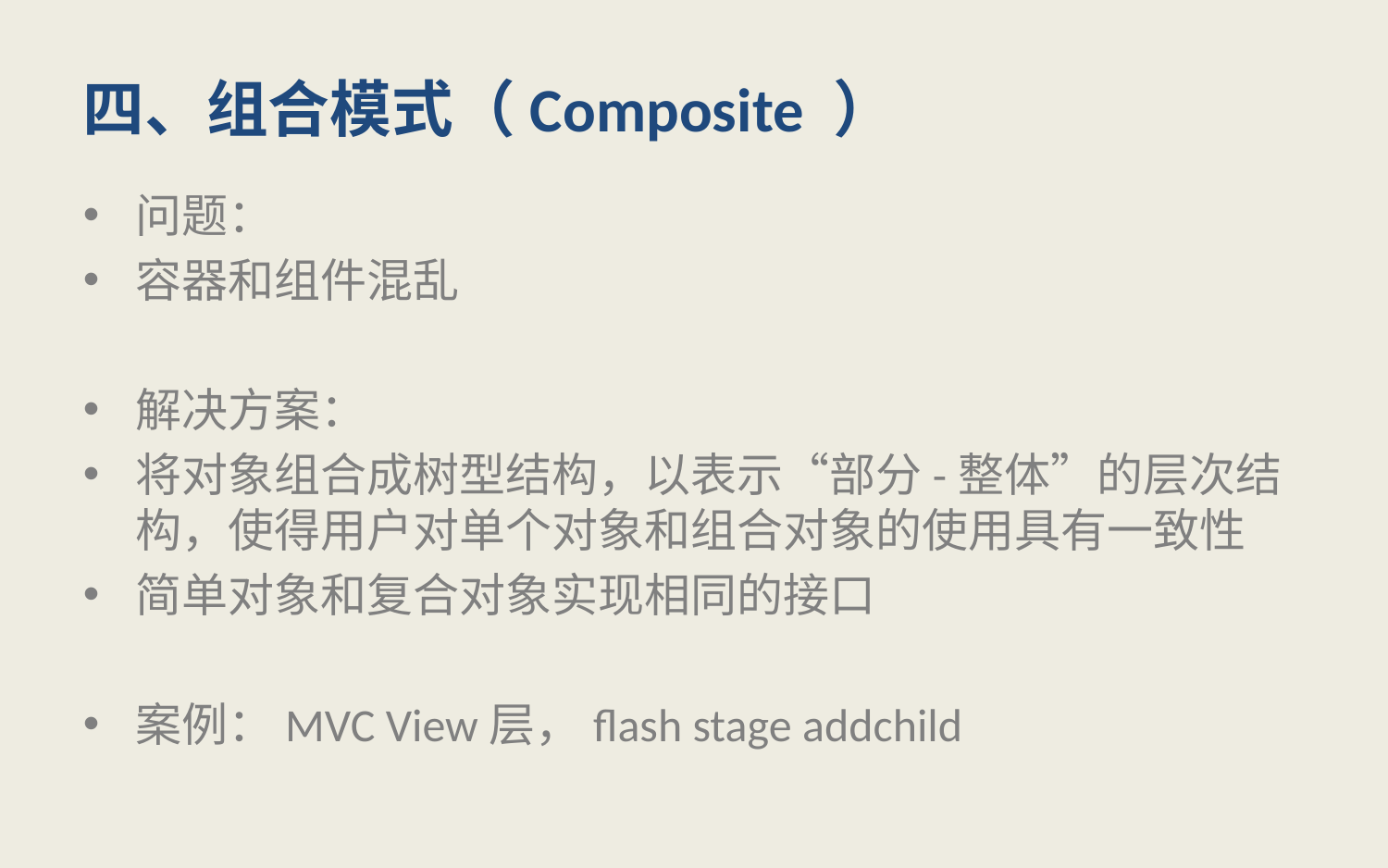

# 四、组合模式（Composite ）
问题：
容器和组件混乱

解决方案：
将对象组合成树型结构，以表示“部分-整体”的层次结构，使得用户对单个对象和组合对象的使用具有一致性
简单对象和复合对象实现相同的接口

案例：MVC View层，flash stage addchild